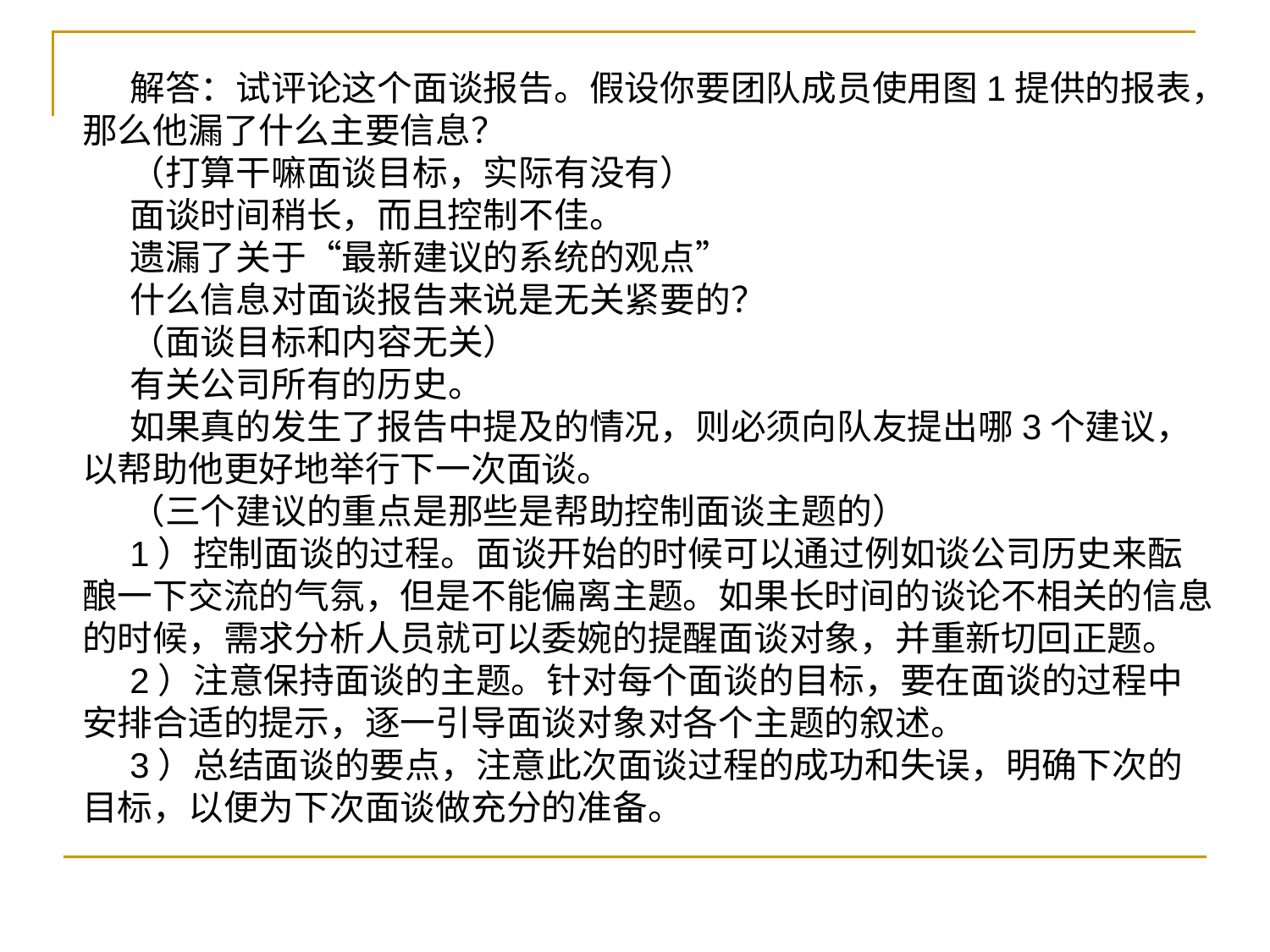

解答：试评论这个面谈报告。假设你要团队成员使用图1提供的报表，那么他漏了什么主要信息？
（打算干嘛面谈目标，实际有没有）
面谈时间稍长，而且控制不佳。
遗漏了关于“最新建议的系统的观点”
什么信息对面谈报告来说是无关紧要的？
（面谈目标和内容无关）
有关公司所有的历史。
如果真的发生了报告中提及的情况，则必须向队友提出哪3个建议，以帮助他更好地举行下一次面谈。
（三个建议的重点是那些是帮助控制面谈主题的）
1）控制面谈的过程。面谈开始的时候可以通过例如谈公司历史来酝酿一下交流的气氛，但是不能偏离主题。如果长时间的谈论不相关的信息的时候，需求分析人员就可以委婉的提醒面谈对象，并重新切回正题。
2）注意保持面谈的主题。针对每个面谈的目标，要在面谈的过程中安排合适的提示，逐一引导面谈对象对各个主题的叙述。
3）总结面谈的要点，注意此次面谈过程的成功和失误，明确下次的目标，以便为下次面谈做充分的准备。